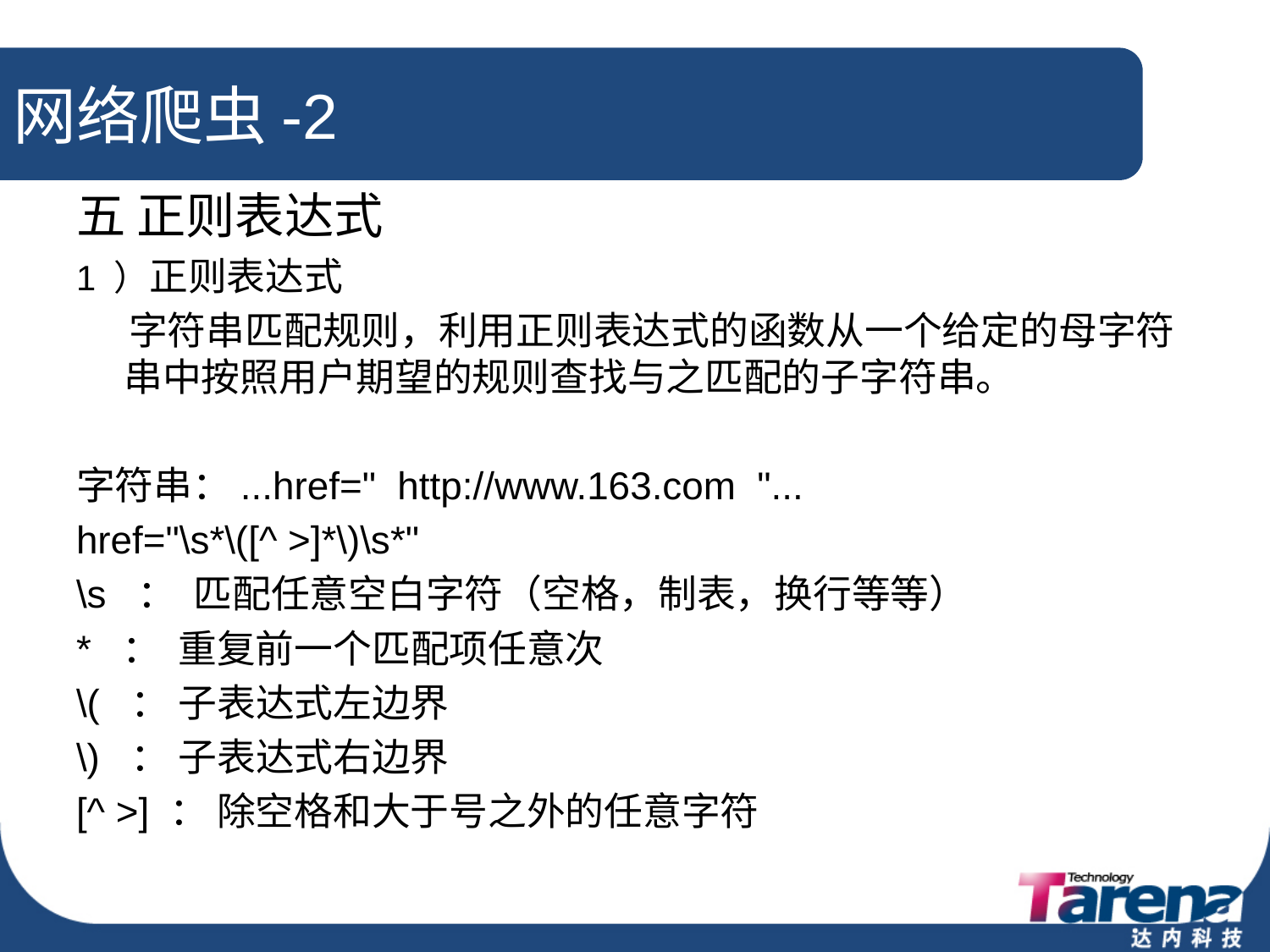

# 网络爬虫-2
五 正则表达式
1 ）正则表达式
     字符串匹配规则，利用正则表达式的函数从一个给定的母字符串中按照用户期望的规则查找与之匹配的子字符串。

字符串：...href="  http://www.163.com  "...
href="\s*\([^ >]*\)\s*"
\s  ：  匹配任意空白字符（空格，制表，换行等等）
*  ：  重复前一个匹配项任意次
\(  ： 子表达式左边界
\)  ： 子表达式右边界
[^ >] ： 除空格和大于号之外的任意字符